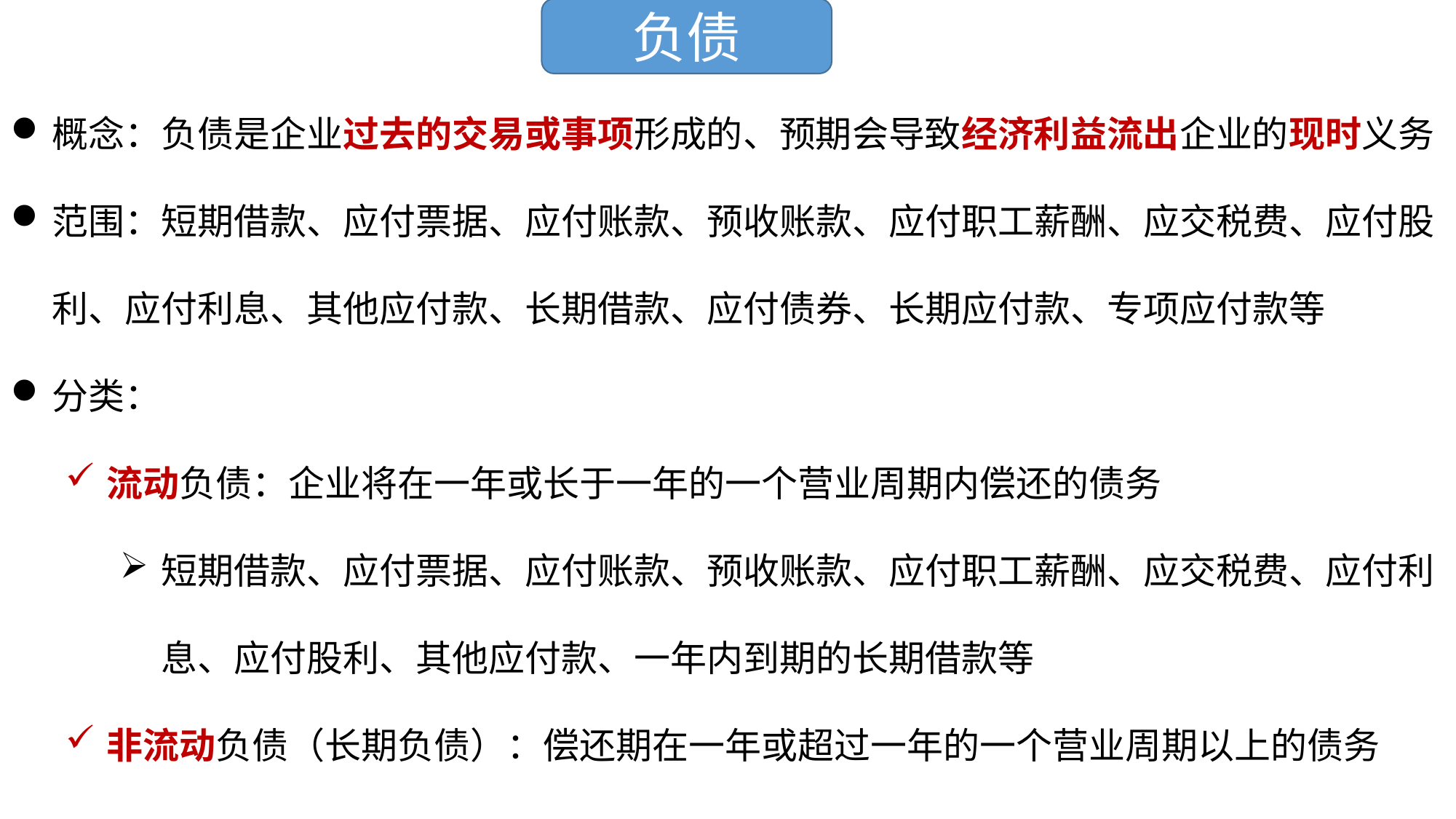

负债
概念：负债是企业过去的交易或事项形成的、预期会导致经济利益流出企业的现时义务
范围：短期借款、应付票据、应付账款、预收账款、应付职工薪酬、应交税费、应付股利、应付利息、其他应付款、长期借款、应付债券、长期应付款、专项应付款等
分类：
流动负债：企业将在一年或长于一年的一个营业周期内偿还的债务
短期借款、应付票据、应付账款、预收账款、应付职工薪酬、应交税费、应付利息、应付股利、其他应付款、一年内到期的长期借款等
非流动负债（长期负债）：偿还期在一年或超过一年的一个营业周期以上的债务